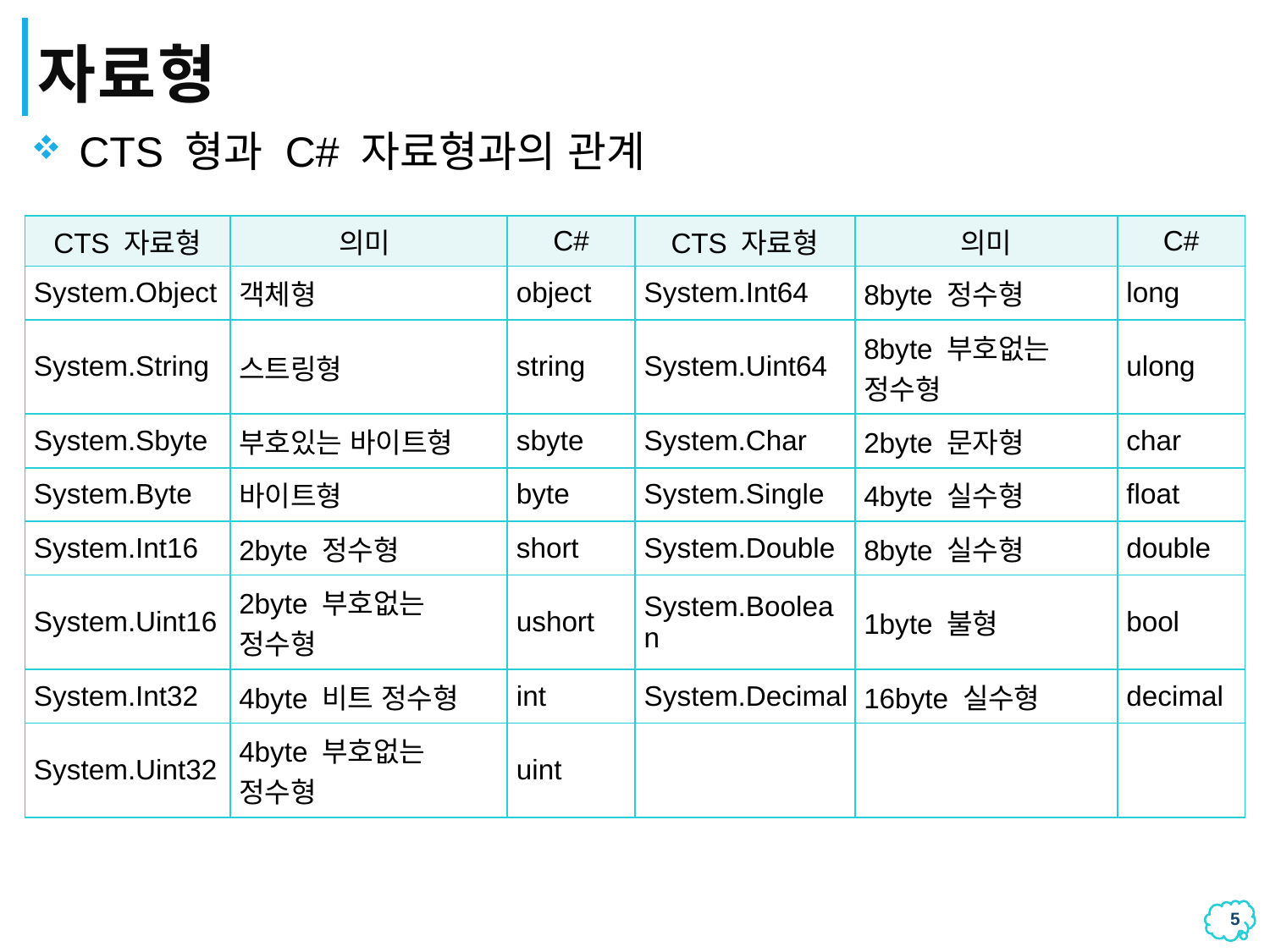

# 자료형
CTS 형과 C# 자료형과의 관계

| CTS 자료형 | 의미 | C# | CTS 자료형 | 의미 | C# |
| --- | --- | --- | --- | --- | --- |
| System.Object | 객체형 | object | System.Int64 | 8byte 정수형 | long |
| System.String | 스트링형 | string | System.Uint64 | 8byte 부호없는 정수형 | ulong |
| System.Sbyte | 부호있는 바이트형 | sbyte | System.Char | 2byte 문자형 | char |
| System.Byte | 바이트형 | byte | System.Single | 4byte 실수형 | float |
| System.Int16 | 2byte 정수형 | short | System.Double | 8byte 실수형 | double |
| System.Uint16 | 2byte 부호없는 정수형 | ushort | System.Boolean | 1byte 불형 | bool |
| System.Int32 | 4byte 비트 정수형 | int | System.Decimal | 16byte 실수형 | decimal |
| System.Uint32 | 4byte 부호없는 정수형 | uint |  |  |  |
5